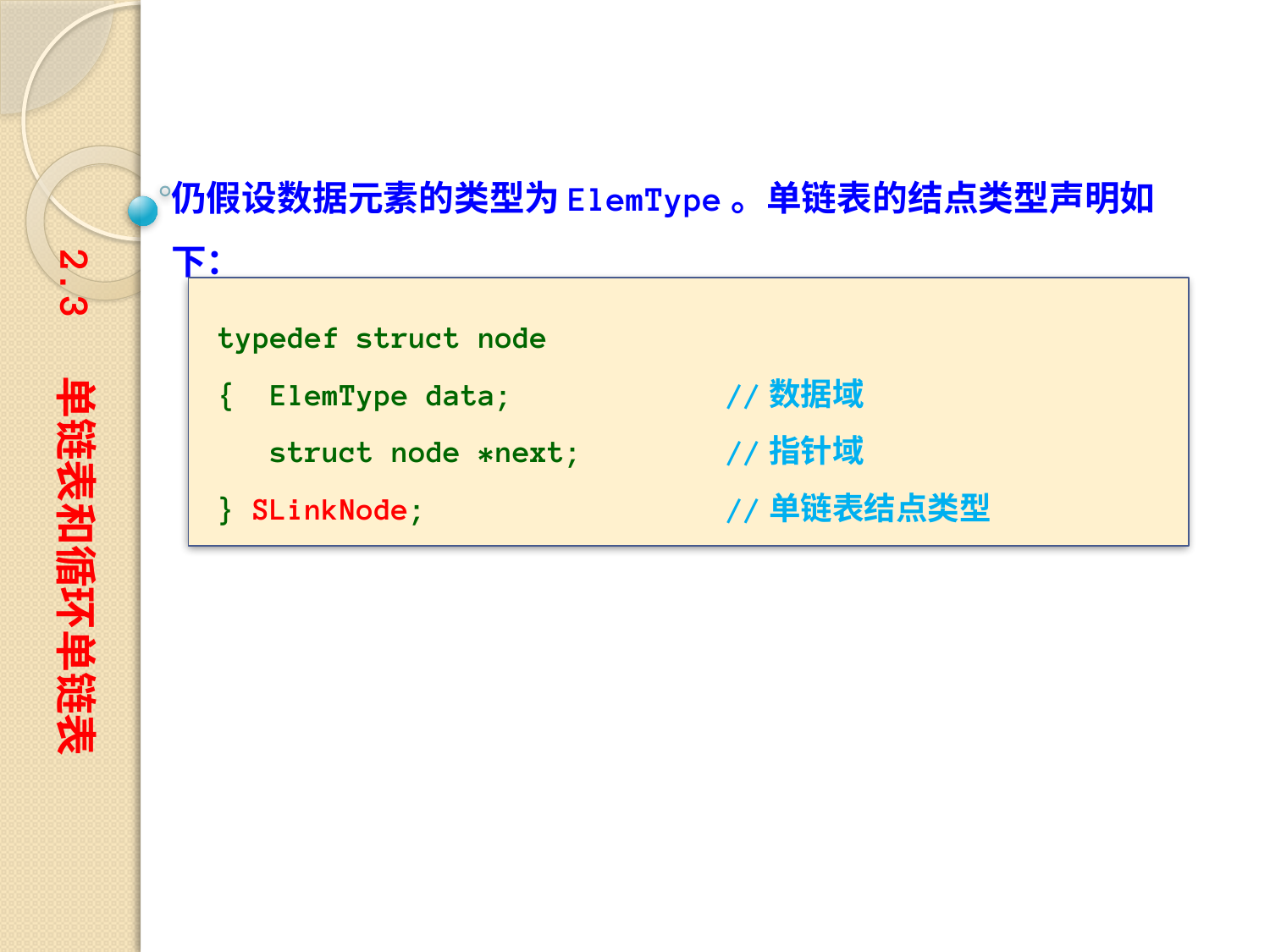

仍假设数据元素的类型为ElemType。单链表的结点类型声明如下：
2.3  单链表和循环单链表
typedef struct node
{  ElemType data;		//数据域
   struct node *next;		//指针域
} SLinkNode;			//单链表结点类型